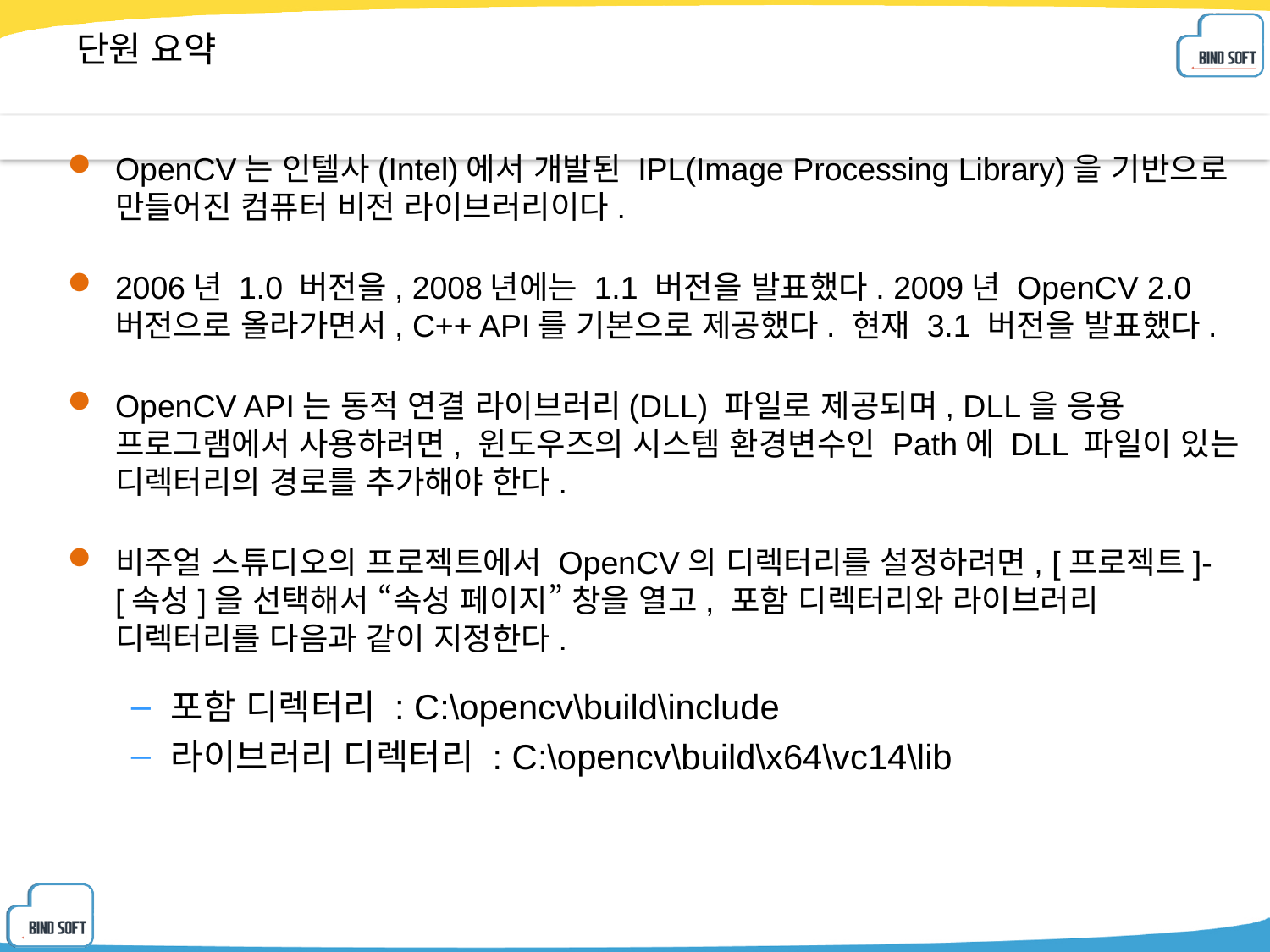

# 단원 요약
OpenCV는 인텔사(Intel)에서 개발된 IPL(Image Processing Library)을 기반으로 만들어진 컴퓨터 비전 라이브러리이다.
2006년 1.0 버전을, 2008년에는 1.1 버전을 발표했다. 2009년 OpenCV 2.0 버전으로 올라가면서, C++ API를 기본으로 제공했다. 현재 3.1 버전을 발표했다.
OpenCV API는 동적 연결 라이브러리(DLL) 파일로 제공되며, DLL을 응용 프로그램에서 사용하려면, 윈도우즈의 시스템 환경변수인 Path에 DLL 파일이 있는 디렉터리의 경로를 추가해야 한다.
비주얼 스튜디오의 프로젝트에서 OpenCV의 디렉터리를 설정하려면, [프로젝트]-[속성]을 선택해서 “속성 페이지” 창을 열고, 포함 디렉터리와 라이브러리 디렉터리를 다음과 같이 지정한다.
포함 디렉터리 : C:\opencv\build\include
라이브러리 디렉터리 : C:\opencv\build\x64\vc14\lib